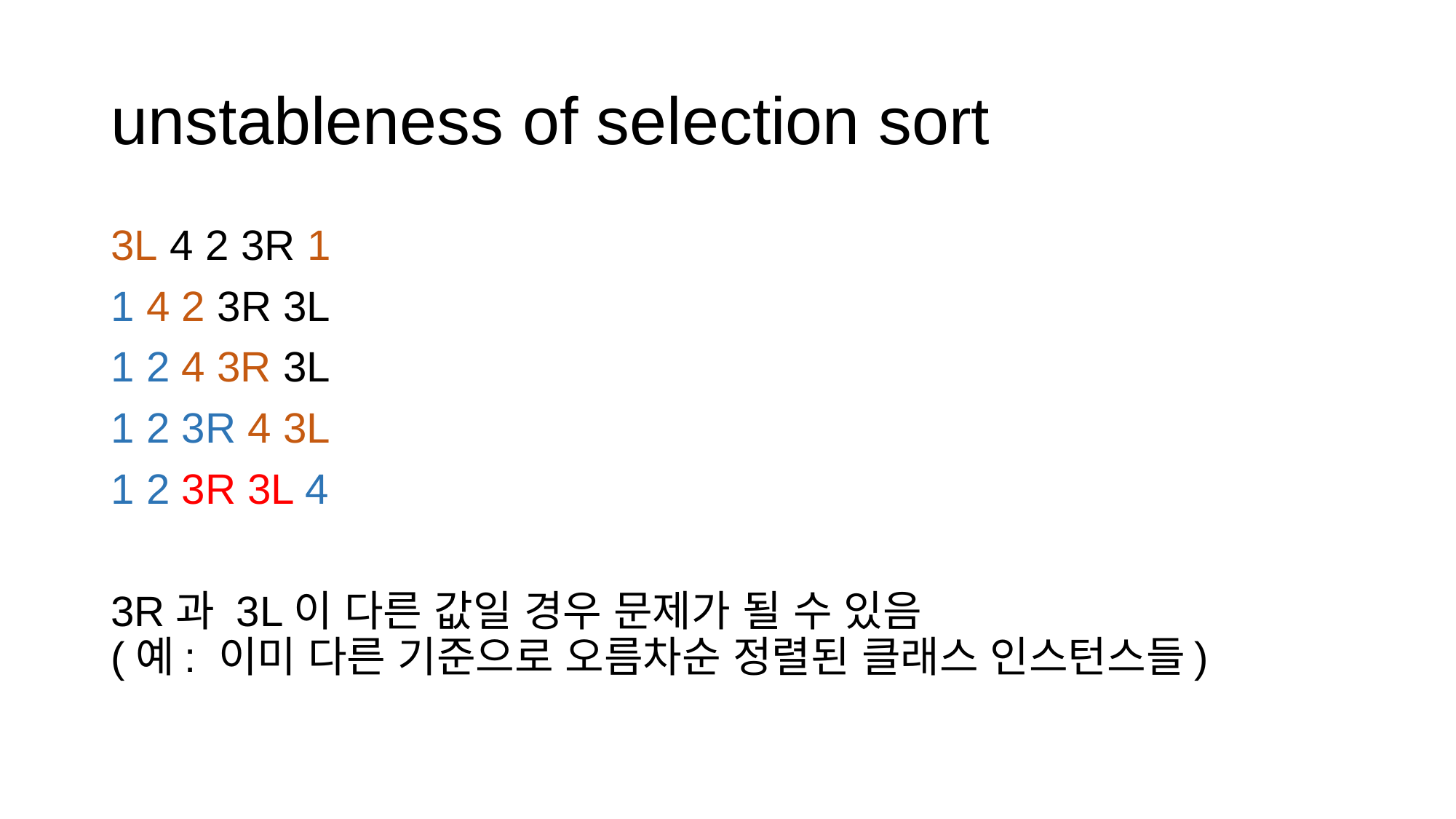

# unstableness of selection sort
3L 4 2 3R 1
1 4 2 3R 3L
1 2 4 3R 3L
1 2 3R 4 3L
1 2 3R 3L 4

3R과 3L이 다른 값일 경우 문제가 될 수 있음
(예: 이미 다른 기준으로 오름차순 정렬된 클래스 인스턴스들)